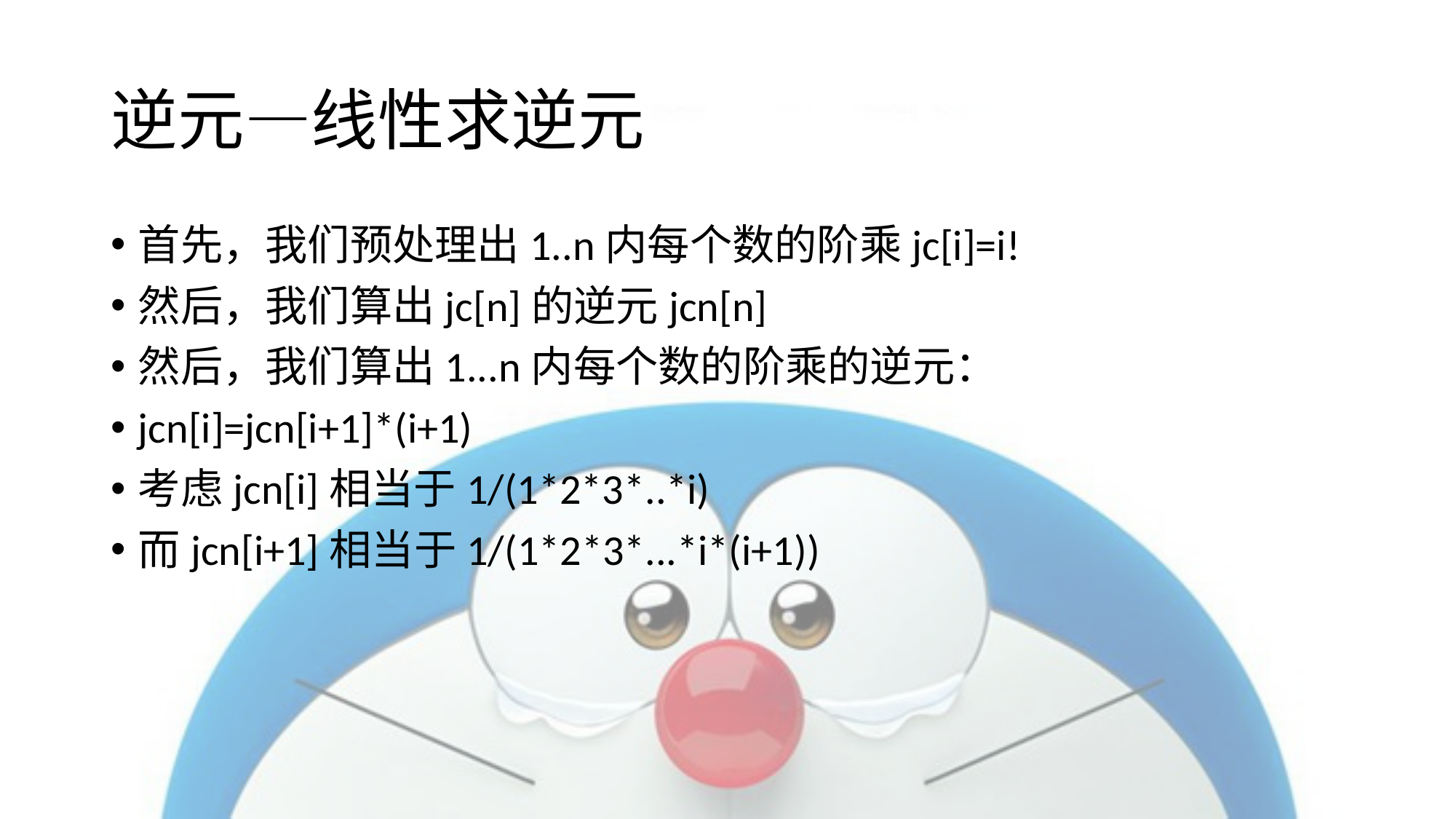

# 逆元—线性求逆元
首先，我们预处理出1..n内每个数的阶乘jc[i]=i!
然后，我们算出jc[n]的逆元jcn[n]
然后，我们算出1...n内每个数的阶乘的逆元：
jcn[i]=jcn[i+1]*(i+1)
考虑jcn[i]相当于1/(1*2*3*..*i)
而jcn[i+1]相当于1/(1*2*3*...*i*(i+1))